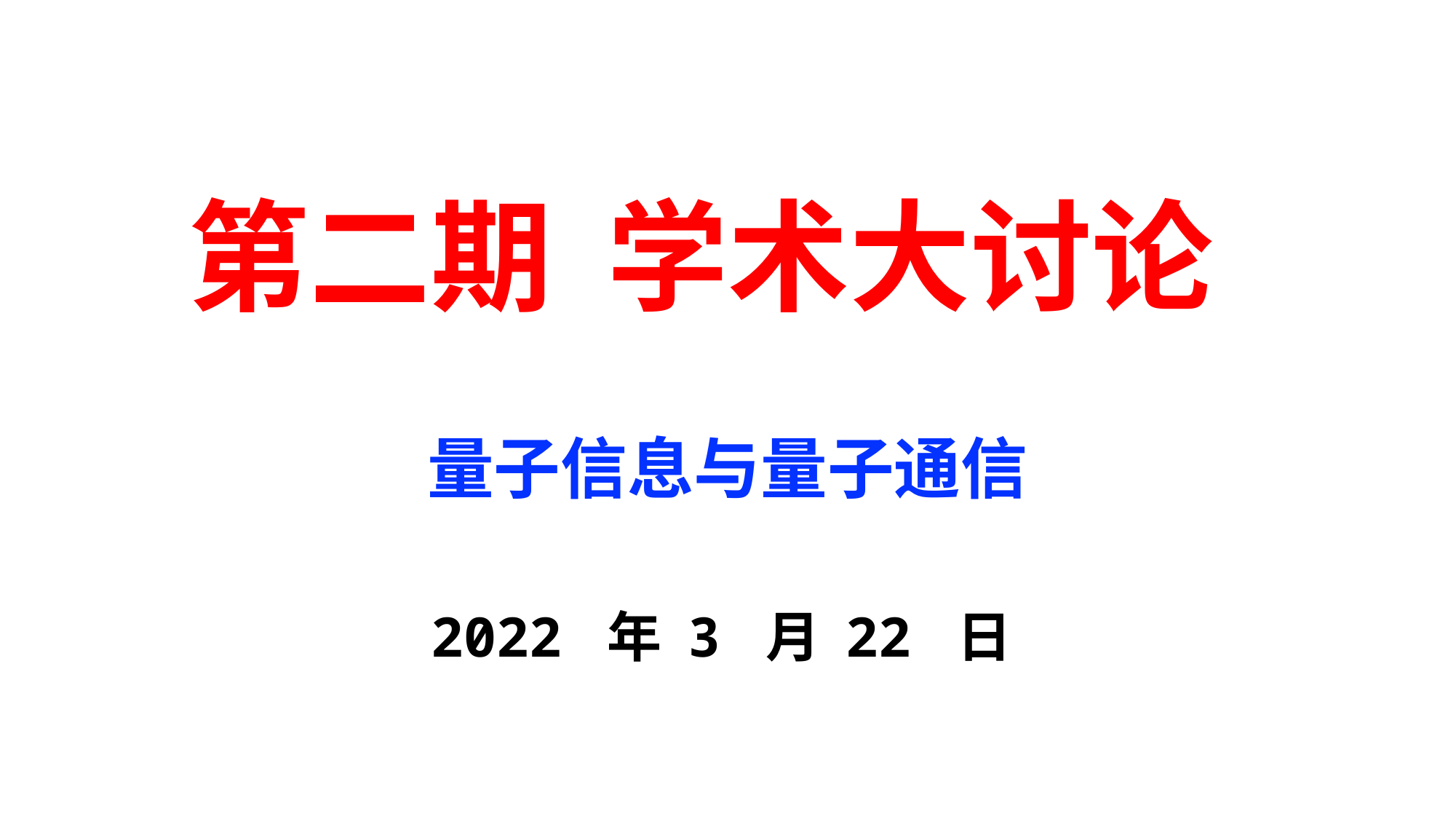

# 第二期  学术大讨论
量子信息与量子通信

2022 年 3 月 22 日